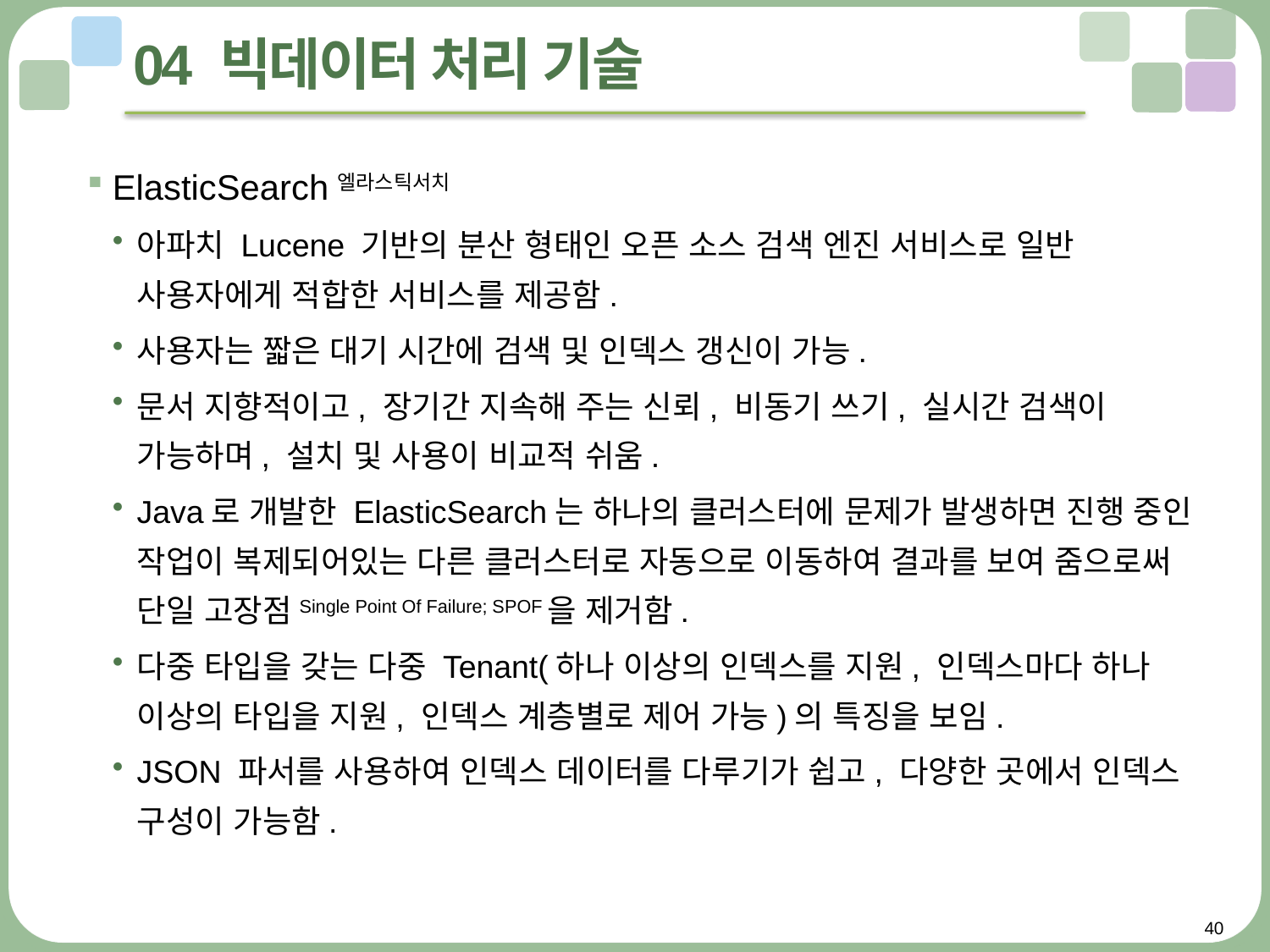

# 04 빅데이터 처리 기술
ElasticSearch엘라스틱서치
아파치 Lucene 기반의 분산 형태인 오픈 소스 검색 엔진 서비스로 일반 사용자에게 적합한 서비스를 제공함.
사용자는 짧은 대기 시간에 검색 및 인덱스 갱신이 가능.
문서 지향적이고, 장기간 지속해 주는 신뢰, 비동기 쓰기, 실시간 검색이 가능하며, 설치 및 사용이 비교적 쉬움.
Java로 개발한 ElasticSearch는 하나의 클러스터에 문제가 발생하면 진행 중인 작업이 복제되어있는 다른 클러스터로 자동으로 이동하여 결과를 보여 줌으로써 단일 고장점Single Point Of Failure; SPOF을 제거함.
다중 타입을 갖는 다중 Tenant(하나 이상의 인덱스를 지원, 인덱스마다 하나 이상의 타입을 지원, 인덱스 계층별로 제어 가능)의 특징을 보임.
JSON 파서를 사용하여 인덱스 데이터를 다루기가 쉽고, 다양한 곳에서 인덱스 구성이 가능함.